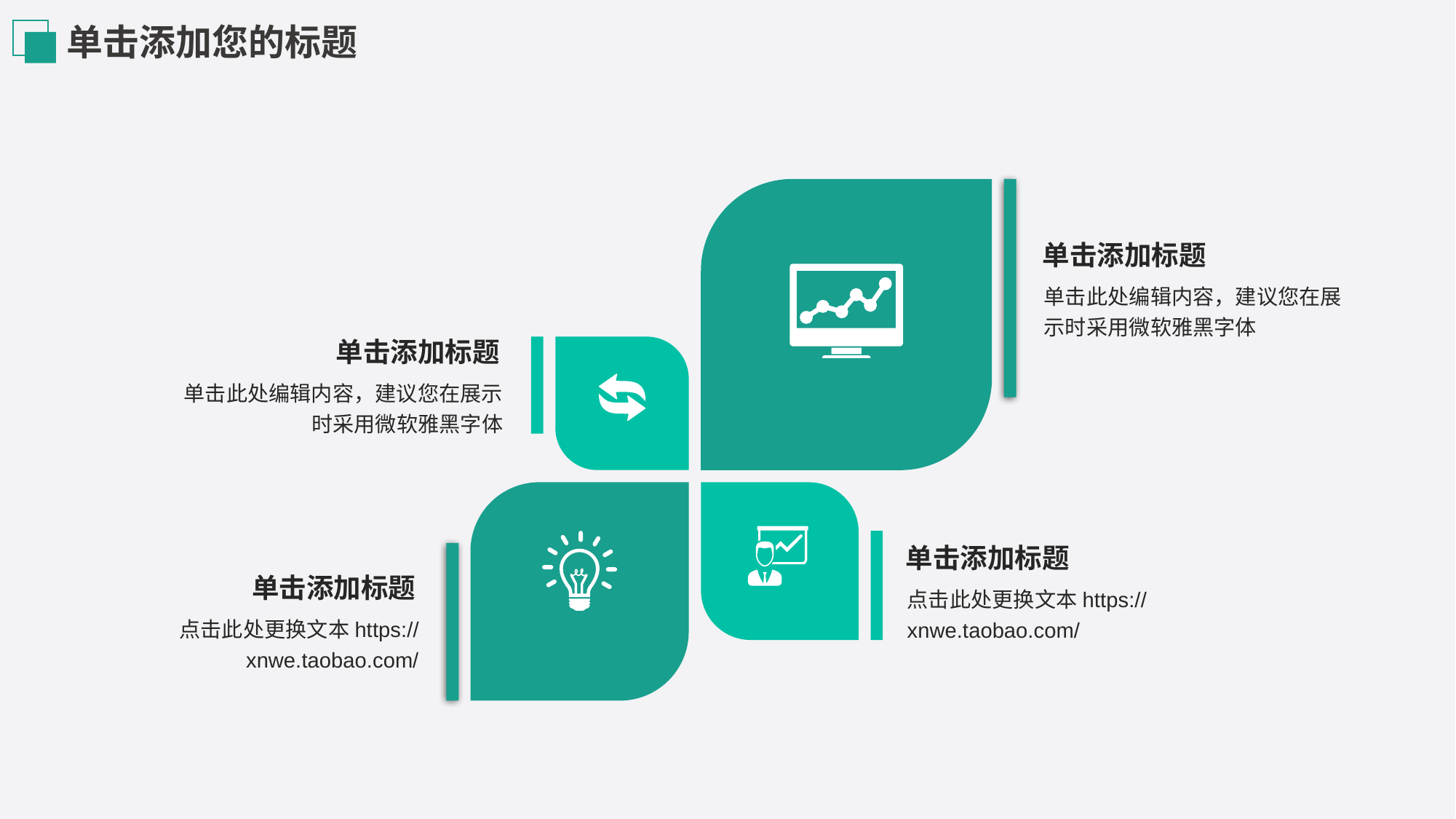

单击添加您的标题

单击添加标题

单击此处编辑内容，建议您在展示时采用微软雅黑字体

单击添加标题

单击此处编辑内容，建议您在展示时采用微软雅黑字体

单击添加标题

单击添加标题

点击此处更换文本https://xnwe.taobao.com/

点击此处更换文本https://xnwe.taobao.com/